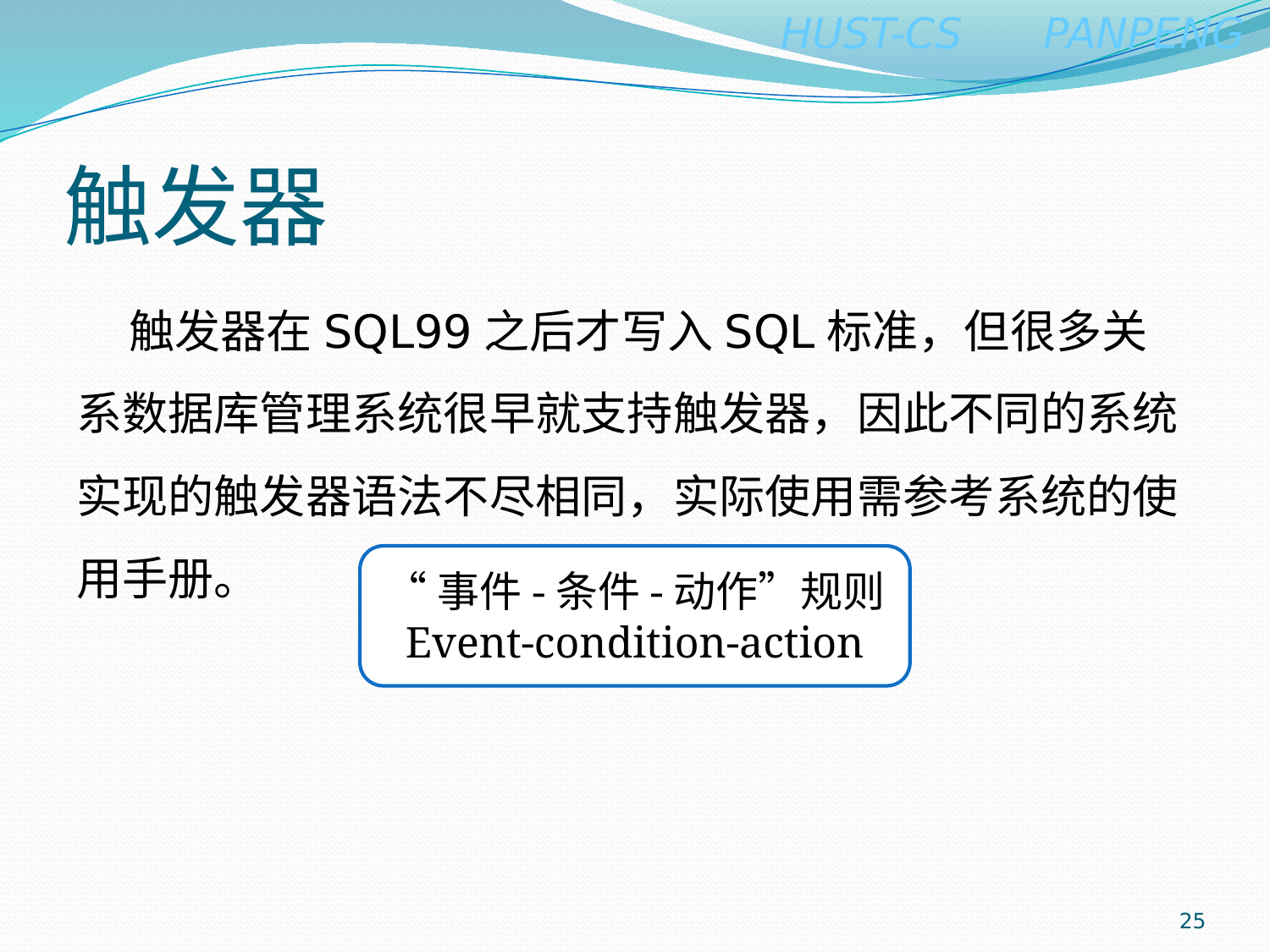

# 触发器
    触发器在SQL99之后才写入SQL标准，但很多关系数据库管理系统很早就支持触发器，因此不同的系统实现的触发器语法不尽相同，实际使用需参考系统的使用手册。
“事件-条件-动作”规则
Event-condition-action
25